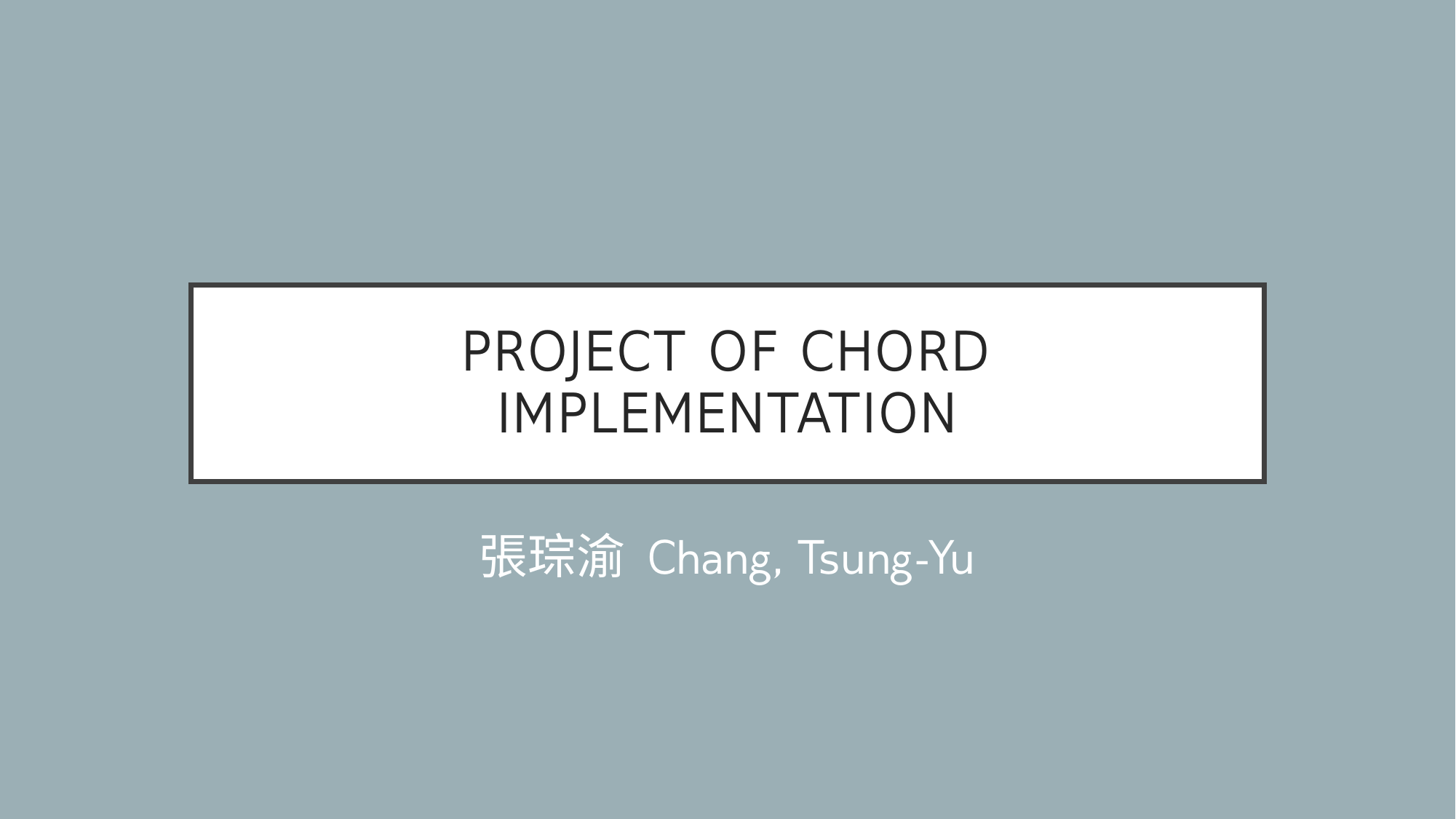

# Project of Chord Implementation
張琮渝 Chang, Tsung-Yu